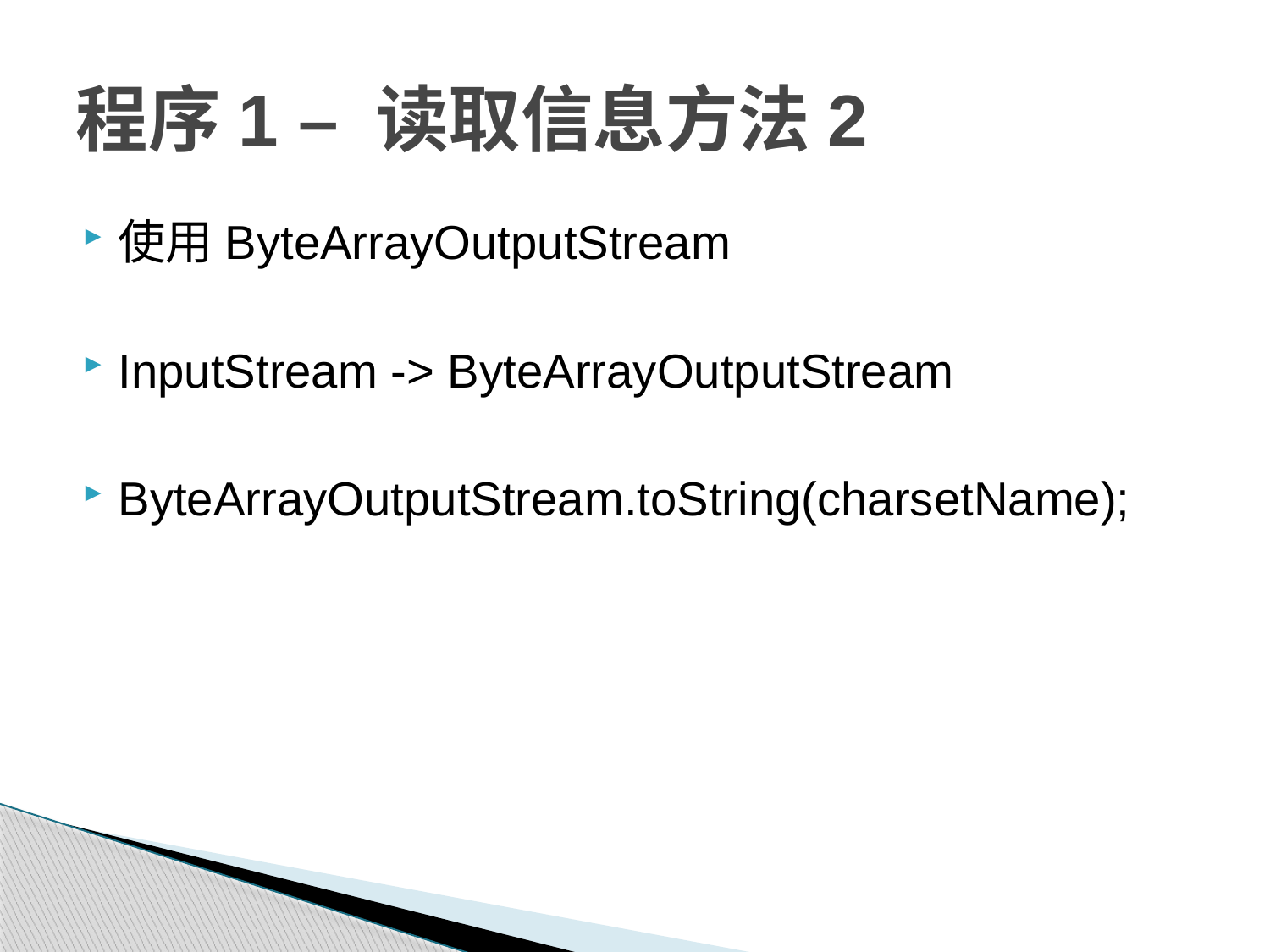

# 程序1 – 读取信息方法2
使用ByteArrayOutputStream

InputStream -> ByteArrayOutputStream

ByteArrayOutputStream.toString(charsetName);